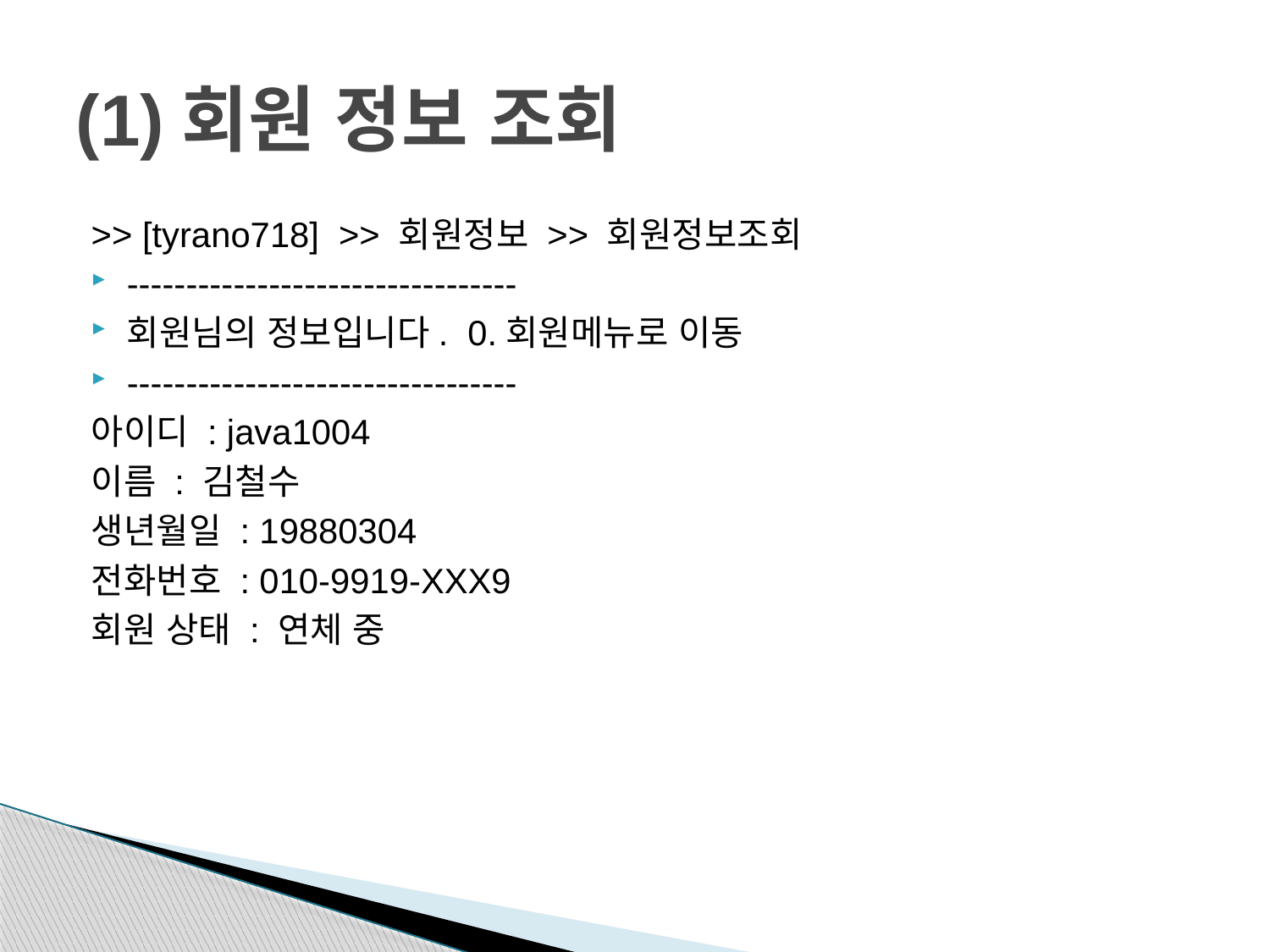

# (1)회원 정보 조회
>> [tyrano718]  >> 회원정보 >> 회원정보조회
---------------------------------
회원님의 정보입니다.  0.회원메뉴로 이동
---------------------------------
아이디 : java1004
이름 : 김철수
생년월일 : 19880304
전화번호 : 010-9919-XXX9
회원 상태 : 연체 중